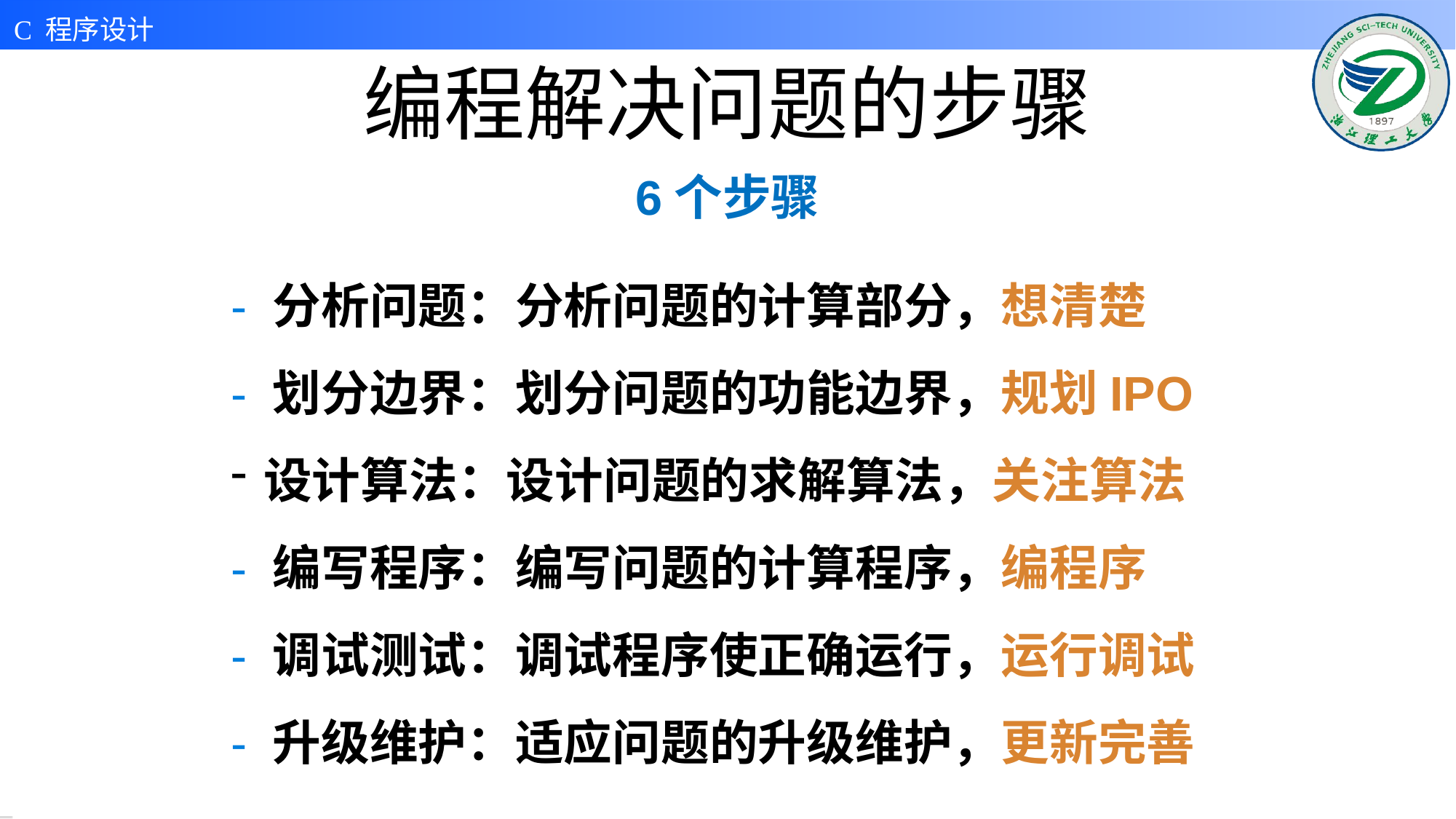

编程解决问题的步骤
6个步骤
- 分析问题：分析问题的计算部分，想清楚
- 划分边界：划分问题的功能边界，规划IPO
设计算法：设计问题的求解算法，关注算法
- 编写程序：编写问题的计算程序，编程序
- 调试测试：调试程序使正确运行，运行调试
- 升级维护：适应问题的升级维护，更新完善